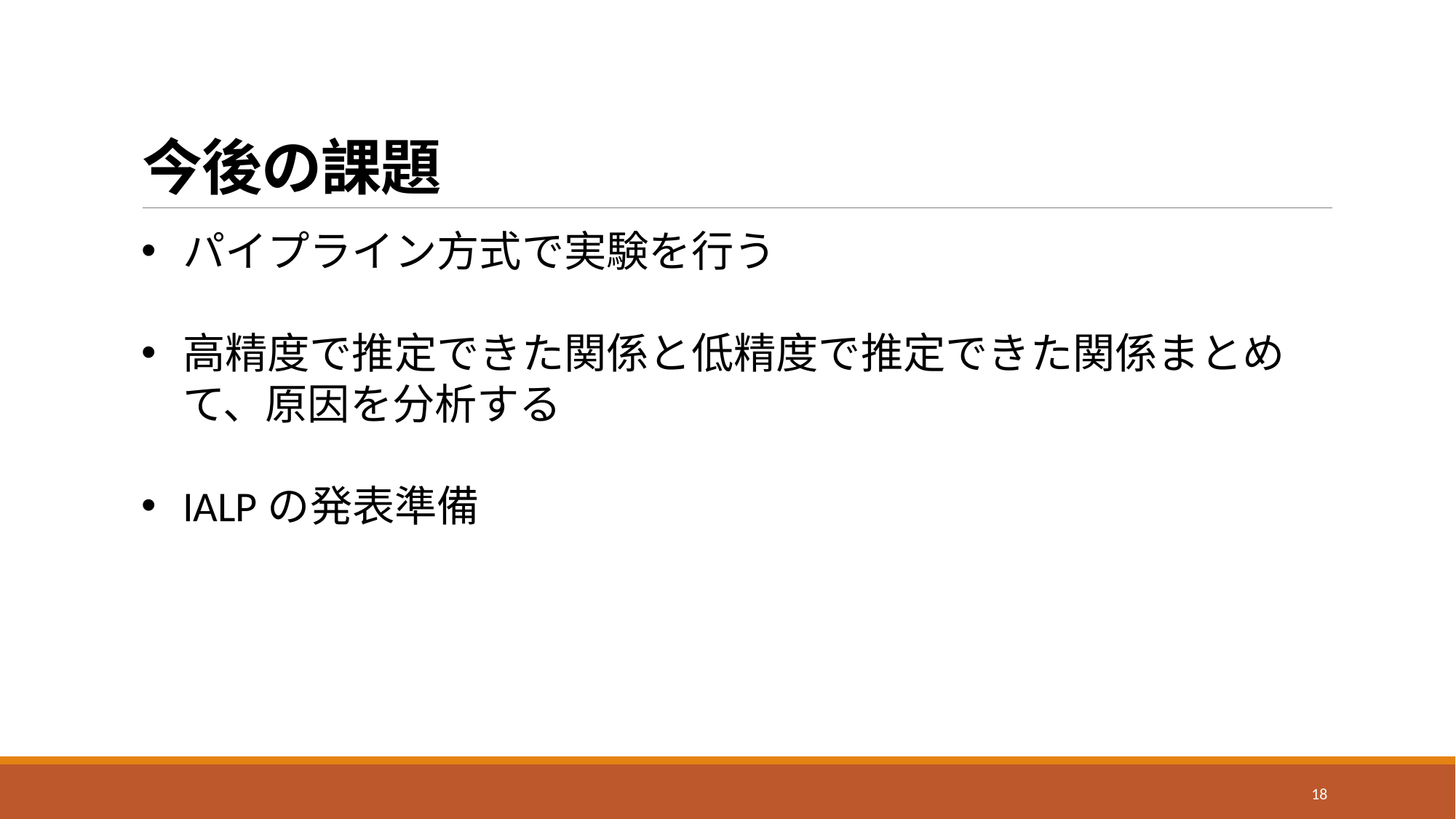

# 今後の課題
パイプライン方式で実験を行う

高精度で推定できた関係と低精度で推定できた関係まとめて、原因を分析する

IALPの発表準備

18